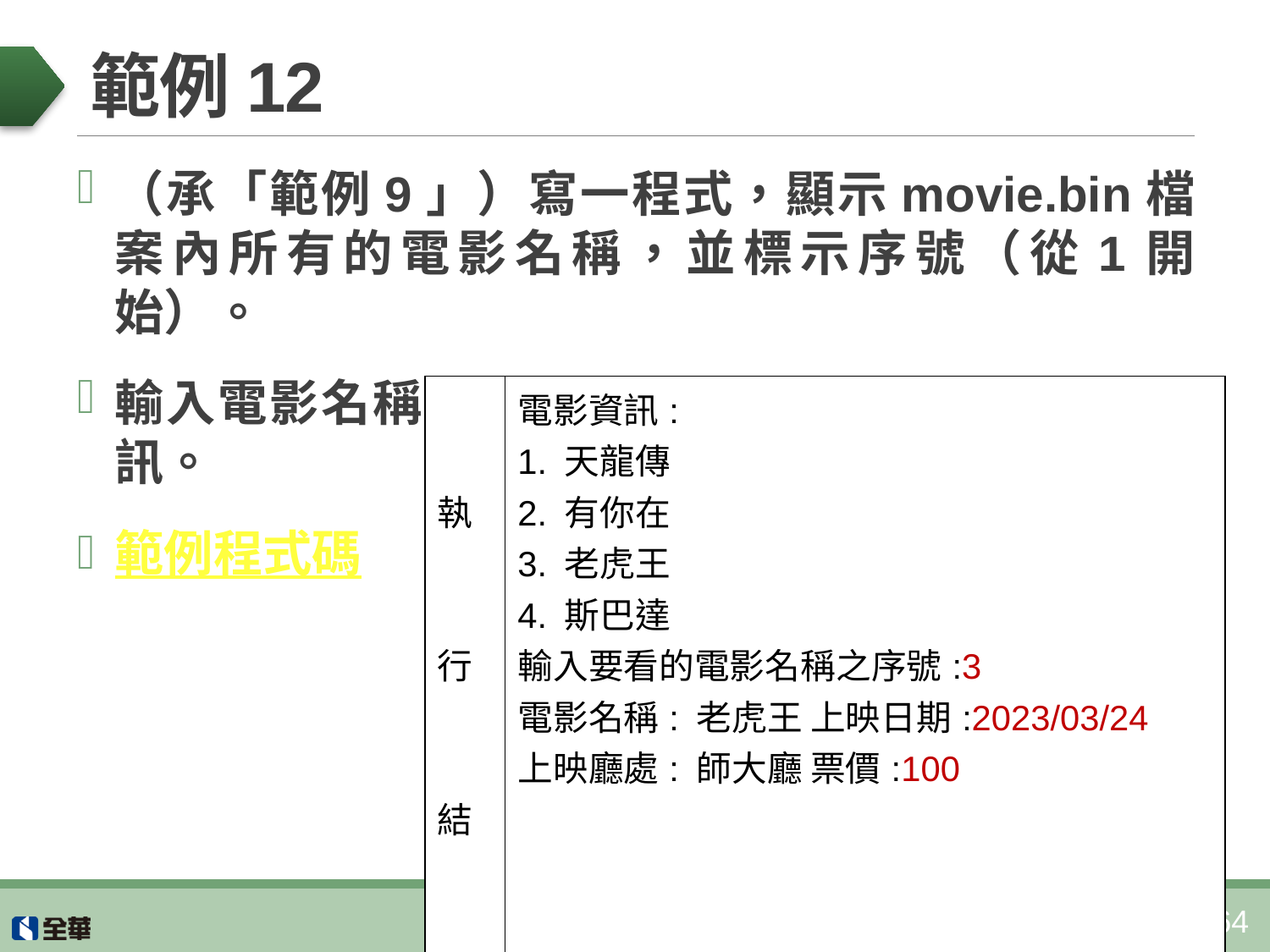

# 範例12
（承「範例9」）寫一程式，顯示movie.bin檔案內所有的電影名稱，並標示序號（從1開始）。
輸入電影名稱的序號，輸出該電影名稱的相關資訊。
範例程式碼
| 執行結果 | 電影資訊: 1. 天龍傳 2. 有你在 3. 老虎王 4. 斯巴達 輸入要看的電影名稱之序號:3 電影名稱: 老虎王 上映日期:2023/03/24 上映廳處: 師大廳 票價:100 |
| --- | --- |
64